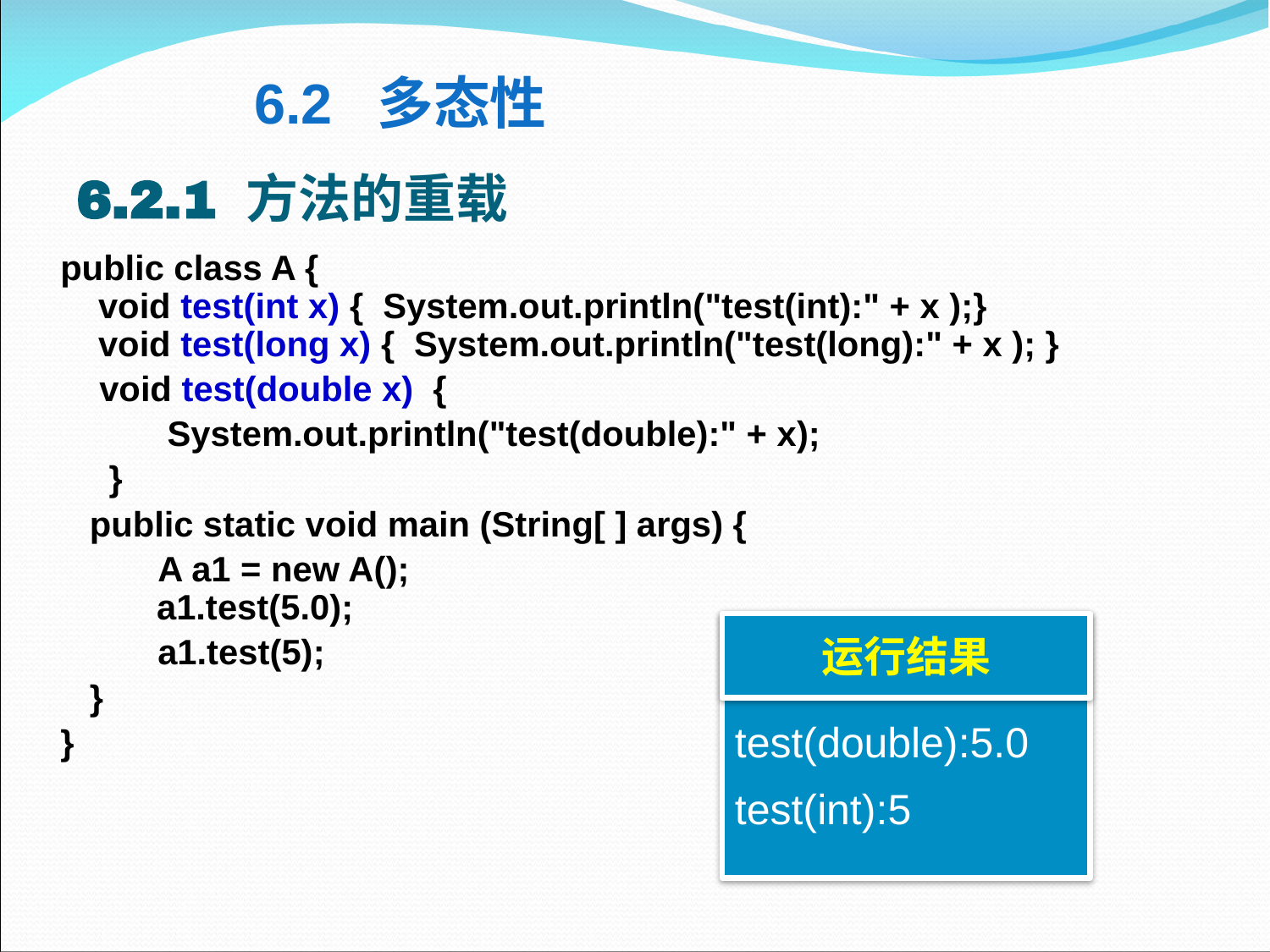

6.2  多态性
# 6.2.1 方法的重载
public class A {
void test(int x) {  System.out.println("test(int):" + x );}
void test(long x) {  System.out.println("test(long):" + x ); }
    void test(double x)  {
           System.out.println("test(double):" + x);
     }
   public static void main (String[ ] args) {
          A a1 = new A();
      a1.test(5.0);
          a1.test(5);
   }
}

test(double):5.0
test(int):5
运行结果